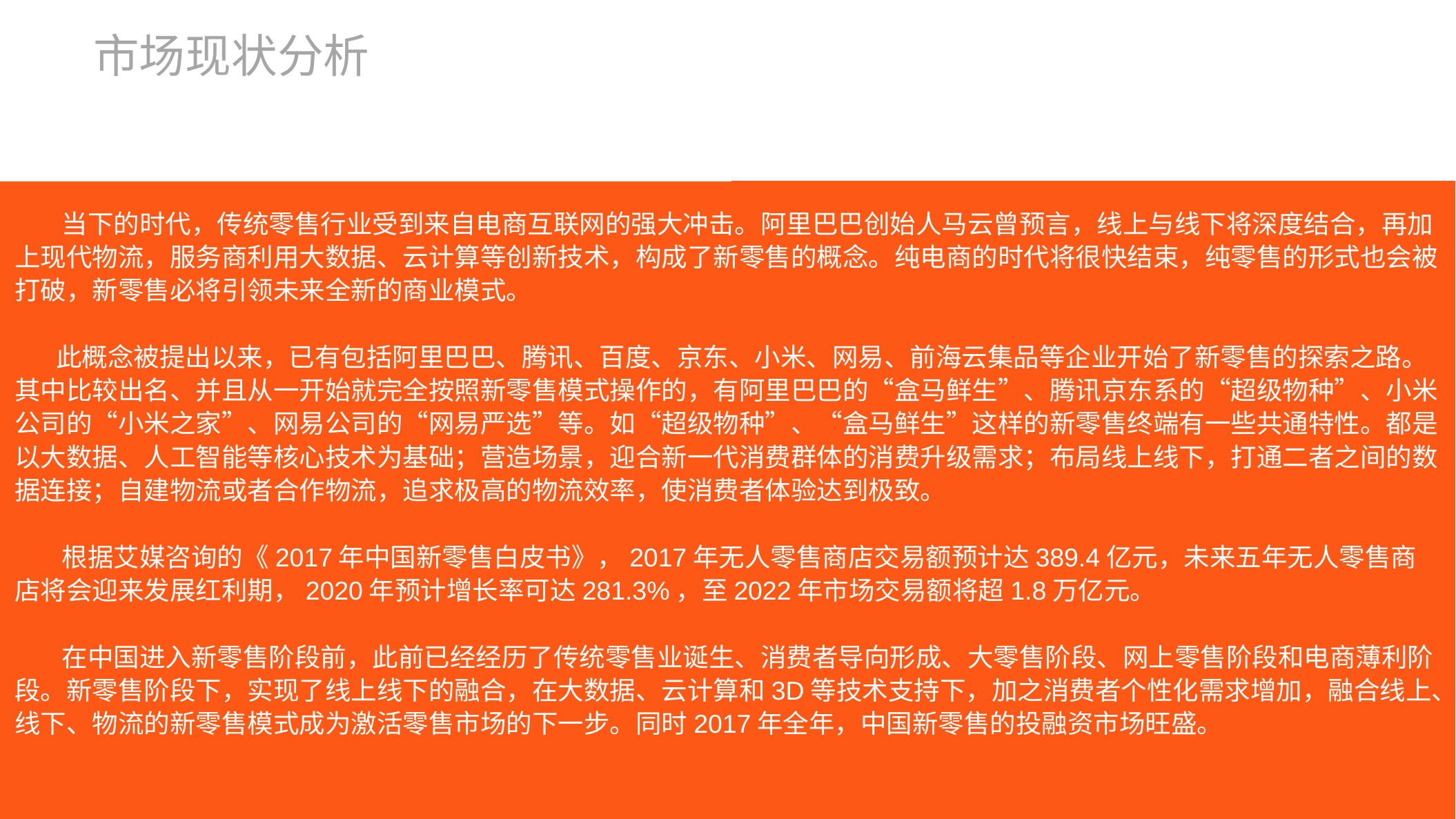

市场现状分析

       当下的时代，传统零售行业受到来自电商互联网的强大冲击。阿里巴巴创始人马云曾预言，线上与线下将深度结合，再加上现代物流，服务商利用大数据、云计算等创新技术，构成了新零售的概念。纯电商的时代将很快结束，纯零售的形式也会被打破，新零售必将引领未来全新的商业模式。

      此概念被提出以来，已有包括阿里巴巴、腾讯、百度、京东、小米、网易、前海云集品等企业开始了新零售的探索之路。其中比较出名、并且从一开始就完全按照新零售模式操作的，有阿里巴巴的“盒马鲜生”、腾讯京东系的“超级物种”、小米公司的“小米之家”、网易公司的“网易严选”等。如“超级物种”、“盒马鲜生”这样的新零售终端有一些共通特性。都是以大数据、人工智能等核心技术为基础；营造场景，迎合新一代消费群体的消费升级需求；布局线上线下，打通二者之间的数据连接；自建物流或者合作物流，追求极高的物流效率，使消费者体验达到极致。

       根据艾媒咨询的《2017年中国新零售白皮书》，2017年无人零售商店交易额预计达389.4亿元，未来五年无人零售商店将会迎来发展红利期，2020年预计增长率可达281.3%，至2022年市场交易额将超1.8万亿元。

       在中国进入新零售阶段前，此前已经经历了传统零售业诞生、消费者导向形成、大零售阶段、网上零售阶段和电商薄利阶段。新零售阶段下，实现了线上线下的融合，在大数据、云计算和3D等技术支持下，加之消费者个性化需求增加，融合线上、线下、物流的新零售模式成为激活零售市场的下一步。同时2017年全年，中国新零售的投融资市场旺盛。